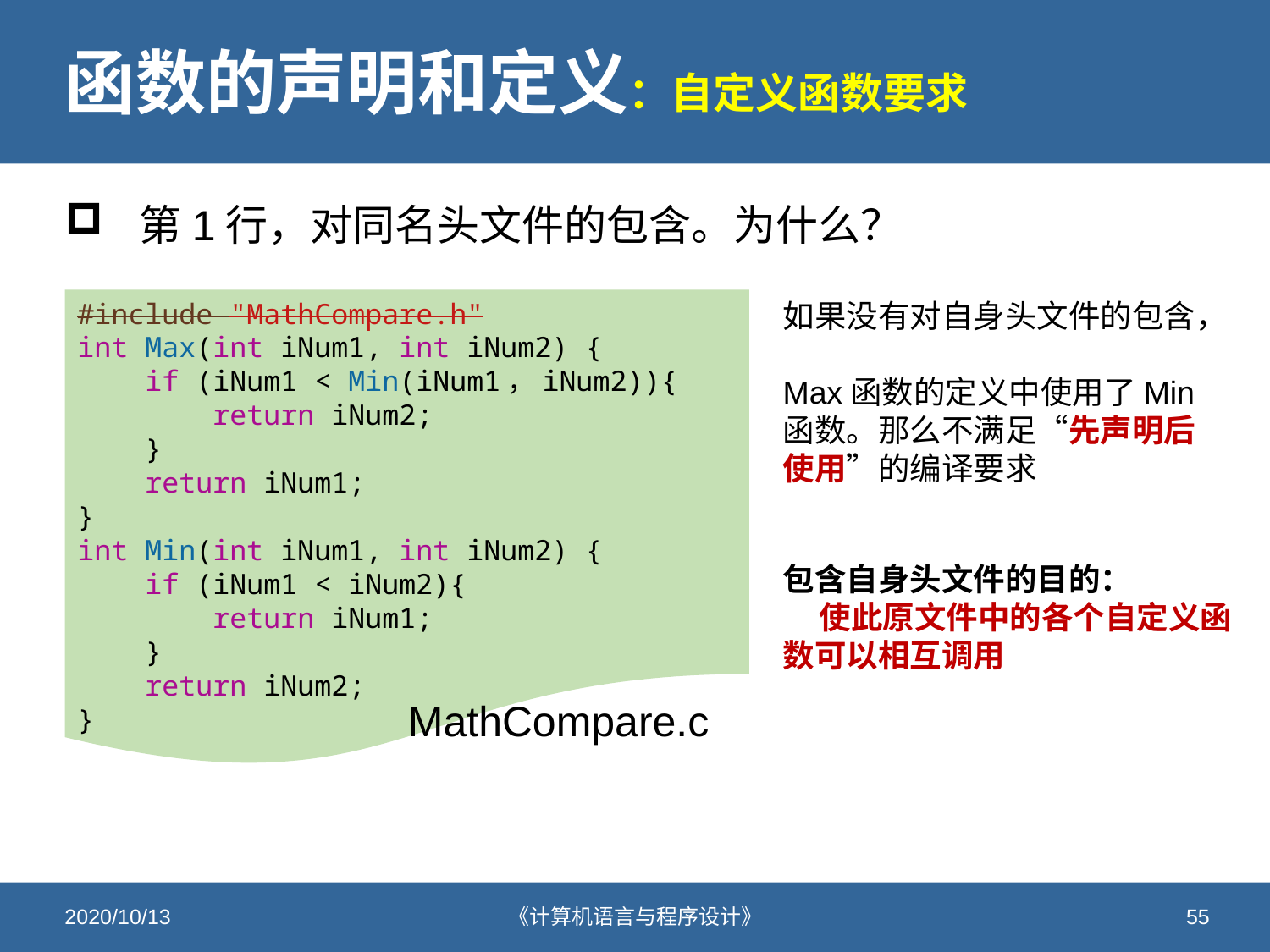

# 函数的声明和定义：自定义函数要求
第1行，对同名头文件的包含。为什么？
#include "MathCompare.h"
int Max(int iNum1, int iNum2) {
    if (iNum1 < Min(iNum1，iNum2)){
        return iNum2;
    }
    return iNum1;
}
int Min(int iNum1, int iNum2) {
    if (iNum1 < iNum2){
        return iNum1;
    }
    return iNum2;
}
如果没有对自身头文件的包含，
Max函数的定义中使用了Min函数。那么不满足“先声明后使用”的编译要求
包含自身头文件的目的：
    使此原文件中的各个自定义函数可以相互调用
MathCompare.c
2020/10/13
《计算机语言与程序设计》
55